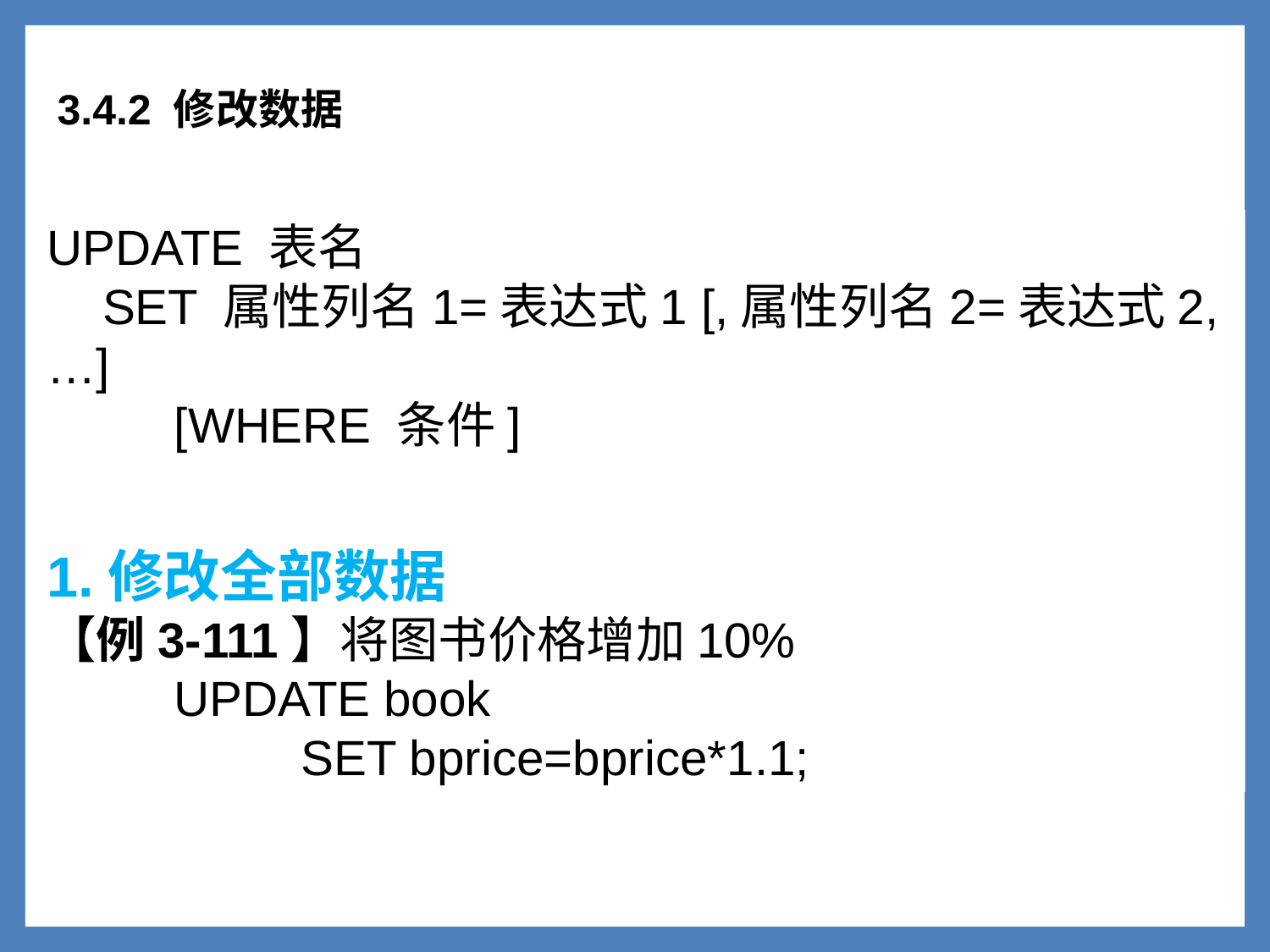

3.4.2 修改数据

UPDATE 表名
    SET 属性列名1=表达式1 [,属性列名2=表达式2, …]
	[WHERE 条件]

1.修改全部数据
【例3-111】将图书价格增加10%
	UPDATE book
		SET bprice=bprice*1.1;
1